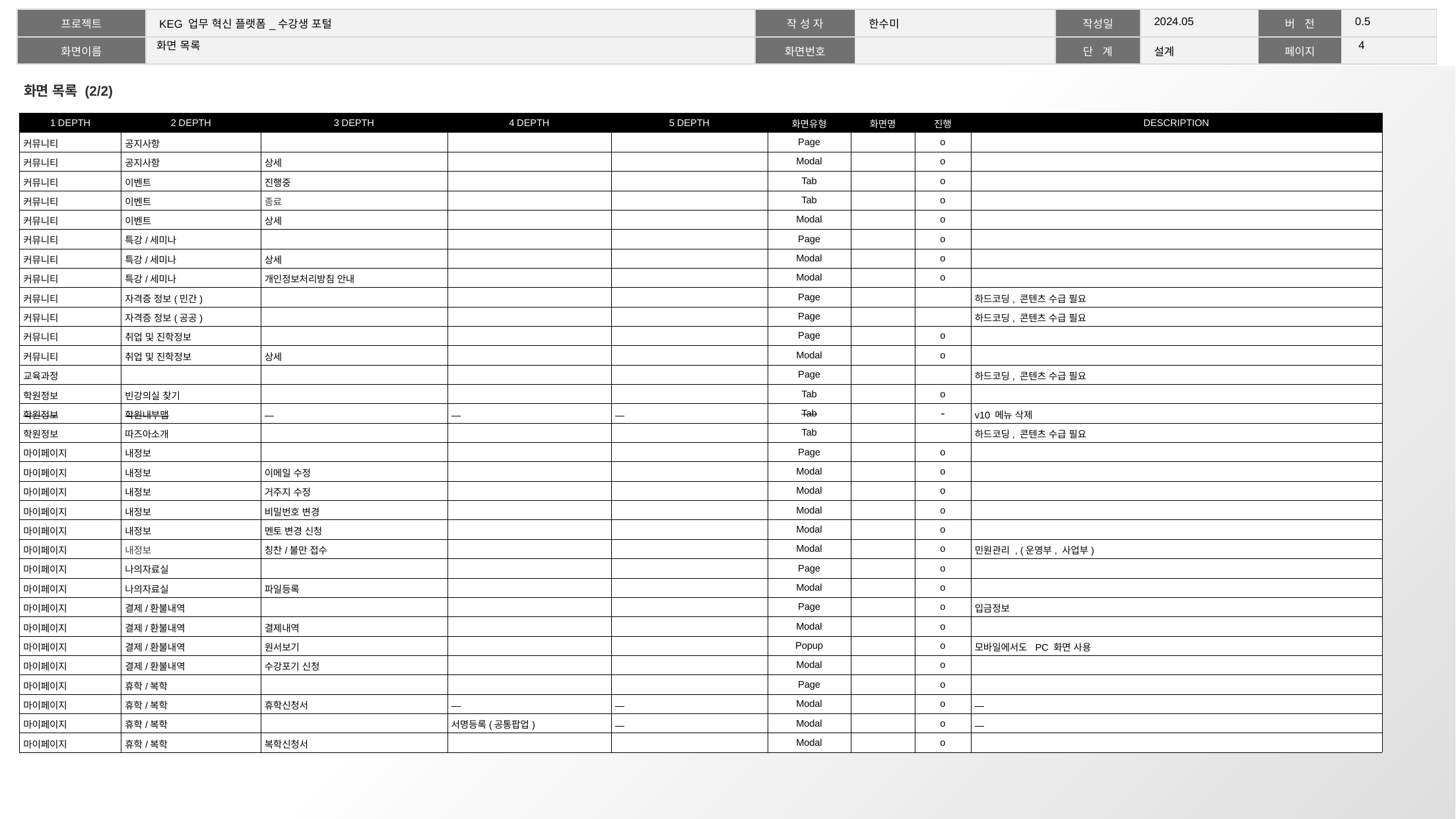

4

# 화면 목록
화면 목록 (2/2)
| 1 DEPTH | 2 DEPTH | 3 DEPTH | 4 DEPTH | 5 DEPTH | 화면유형 | 화면명 | 진행 | DESCRIPTION |
| --- | --- | --- | --- | --- | --- | --- | --- | --- |
| 커뮤니티 | 공지사항 |  |  |  | Page |  | o |  |
| 커뮤니티 | 공지사항 | 상세 |  |  | Modal |  | o |  |
| 커뮤니티 | 이벤트 | 진행중 |  |  | Tab |  | o |  |
| 커뮤니티 | 이벤트 | 종료 |  |  | Tab |  | o |  |
| 커뮤니티 | 이벤트 | 상세 |  |  | Modal |  | o |  |
| 커뮤니티 | 특강/세미나 |  |  |  | Page |  | o |  |
| 커뮤니티 | 특강/세미나 | 상세 |  |  | Modal |  | o |  |
| 커뮤니티 | 특강/세미나 | 개인정보처리방침 안내 |  |  | Modal |  | o |  |
| 커뮤니티 | 자격증 정보(민간) |  |  |  | Page |  |  | 하드코딩, 콘텐츠 수급 필요 |
| 커뮤니티 | 자격증 정보(공공) |  |  |  | Page |  |  | 하드코딩, 콘텐츠 수급 필요 |
| 커뮤니티 | 취업 및 진학정보 |  |  |  | Page |  | o |  |
| 커뮤니티 | 취업 및 진학정보 | 상세 |  |  | Modal |  | o |  |
| 교육과정 |  |  |  |  | Page |  |  | 하드코딩, 콘텐츠 수급 필요 |
| 학원정보 | 빈강의실 찾기 |  |  |  | Tab |  | o |  |
| 학원정보 | 학원내부맵 |  |  |  | Tab |  | - | v10 메뉴 삭제 |
| 학원정보 | 따즈아소개 |  |  |  | Tab |  |  | 하드코딩, 콘텐츠 수급 필요 |
| 마이페이지 | 내정보 |  |  |  | Page |  | o |  |
| 마이페이지 | 내정보 | 이메일 수정 |  |  | Modal |  | o |  |
| 마이페이지 | 내정보 | 거주지 수정 |  |  | Modal |  | o |  |
| 마이페이지 | 내정보 | 비밀번호 변경 |  |  | Modal |  | o |  |
| 마이페이지 | 내정보 | 멘토 변경 신청 |  |  | Modal |  | o |  |
| 마이페이지 | 내정보 | 칭찬/불만 접수 |  |  | Modal |  | o | 민원관리 , (운영부, 사업부) |
| 마이페이지 | 나의자료실 |  |  |  | Page |  | o |  |
| 마이페이지 | 나의자료실 | 파일등록 |  |  | Modal |  | o |  |
| 마이페이지 | 결제/환불내역 |  |  |  | Page |  | o | 입금정보 |
| 마이페이지 | 결제/환불내역 | 결제내역 |  |  | Modal |  | o |  |
| 마이페이지 | 결제/환불내역 | 원서보기 |  |  | Popup |  | o | 모바일에서도 PC 화면 사용 |
| 마이페이지 | 결제/환불내역 | 수강포기 신청 |  |  | Modal |  | o |  |
| 마이페이지 | 휴학/복학 |  |  |  | Page |  | o |  |
| 마이페이지 | 휴학/복학 | 휴학신청서 |  |  | Modal |  | o |  |
| 마이페이지 | 휴학/복학 |  | 서명등록(공통팝업) |  | Modal |  | o |  |
| 마이페이지 | 휴학/복학 | 복학신청서 |  |  | Modal |  | o |  |